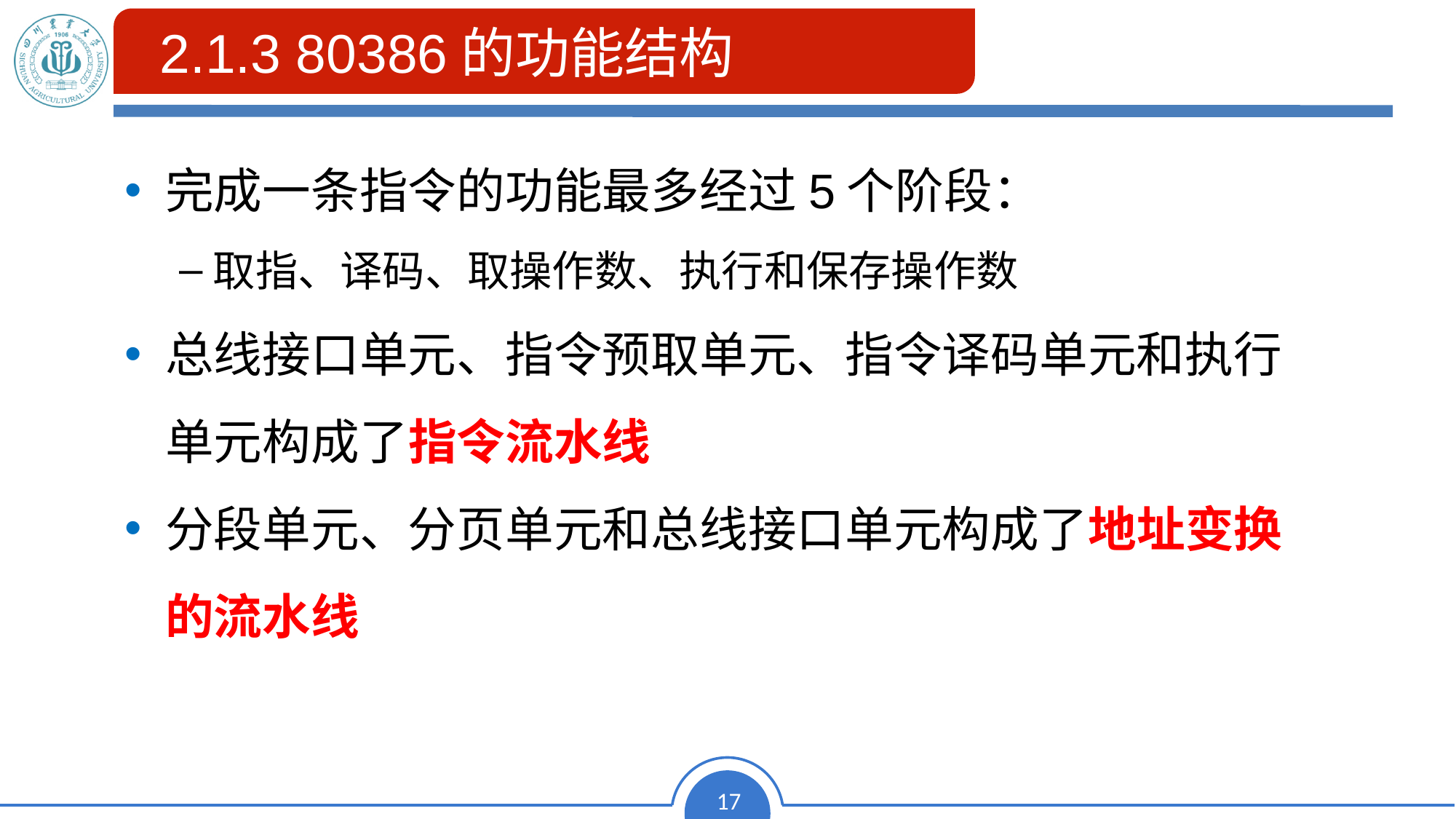

2.1.3 80386的功能结构
# 2.1.3 80386的功能结构
完成一条指令的功能最多经过5个阶段：
取指、译码、取操作数、执行和保存操作数
总线接口单元、指令预取单元、指令译码单元和执行单元构成了指令流水线
分段单元、分页单元和总线接口单元构成了地址变换的流水线